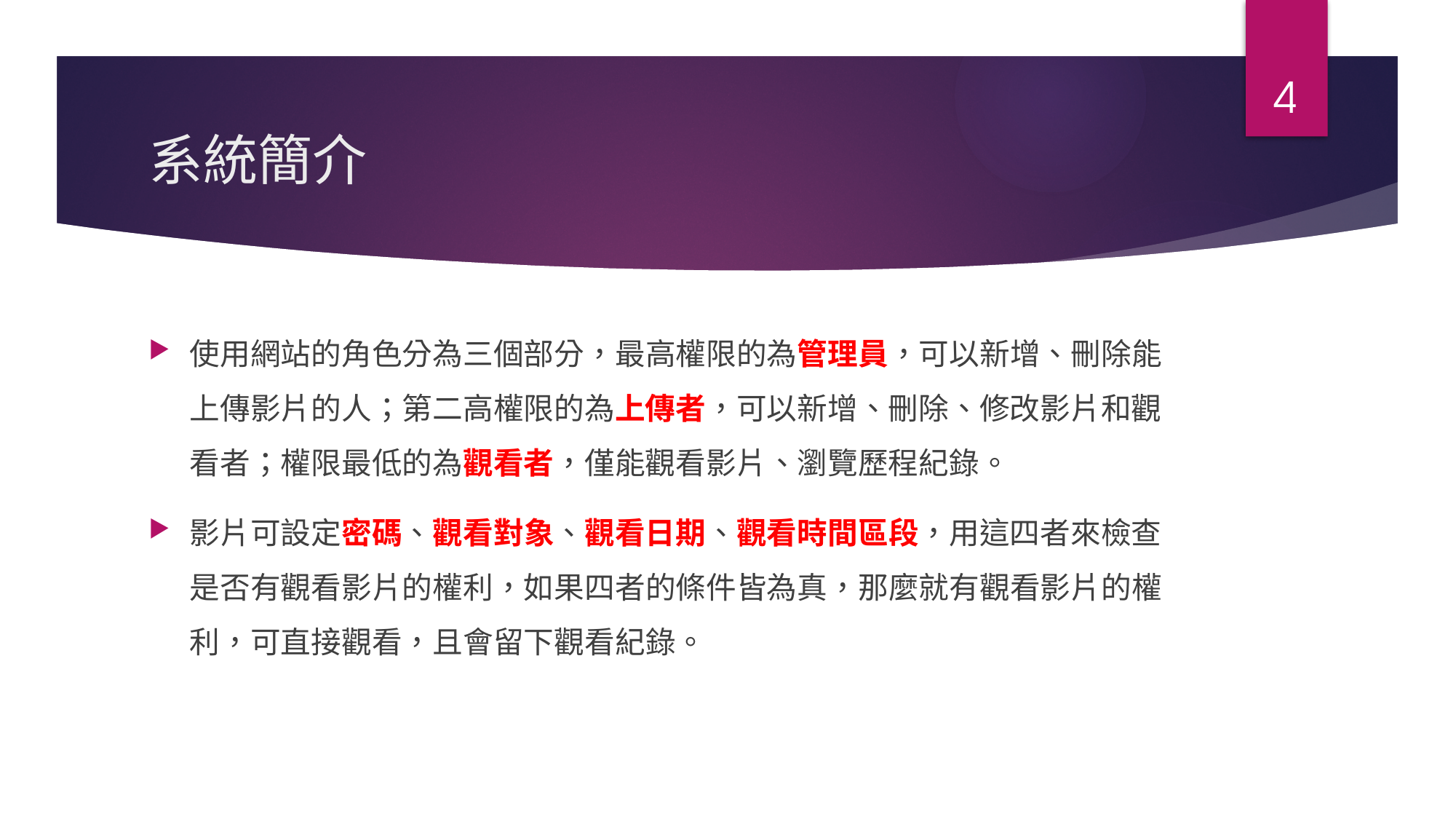

4
# 系統簡介
使用網站的角色分為三個部分，最高權限的為管理員，可以新增、刪除能上傳影片的人；第二高權限的為上傳者，可以新增、刪除、修改影片和觀看者；權限最低的為觀看者，僅能觀看影片、瀏覽歷程紀錄。
影片可設定密碼、觀看對象、觀看日期、觀看時間區段，用這四者來檢查是否有觀看影片的權利，如果四者的條件皆為真，那麼就有觀看影片的權利，可直接觀看，且會留下觀看紀錄。